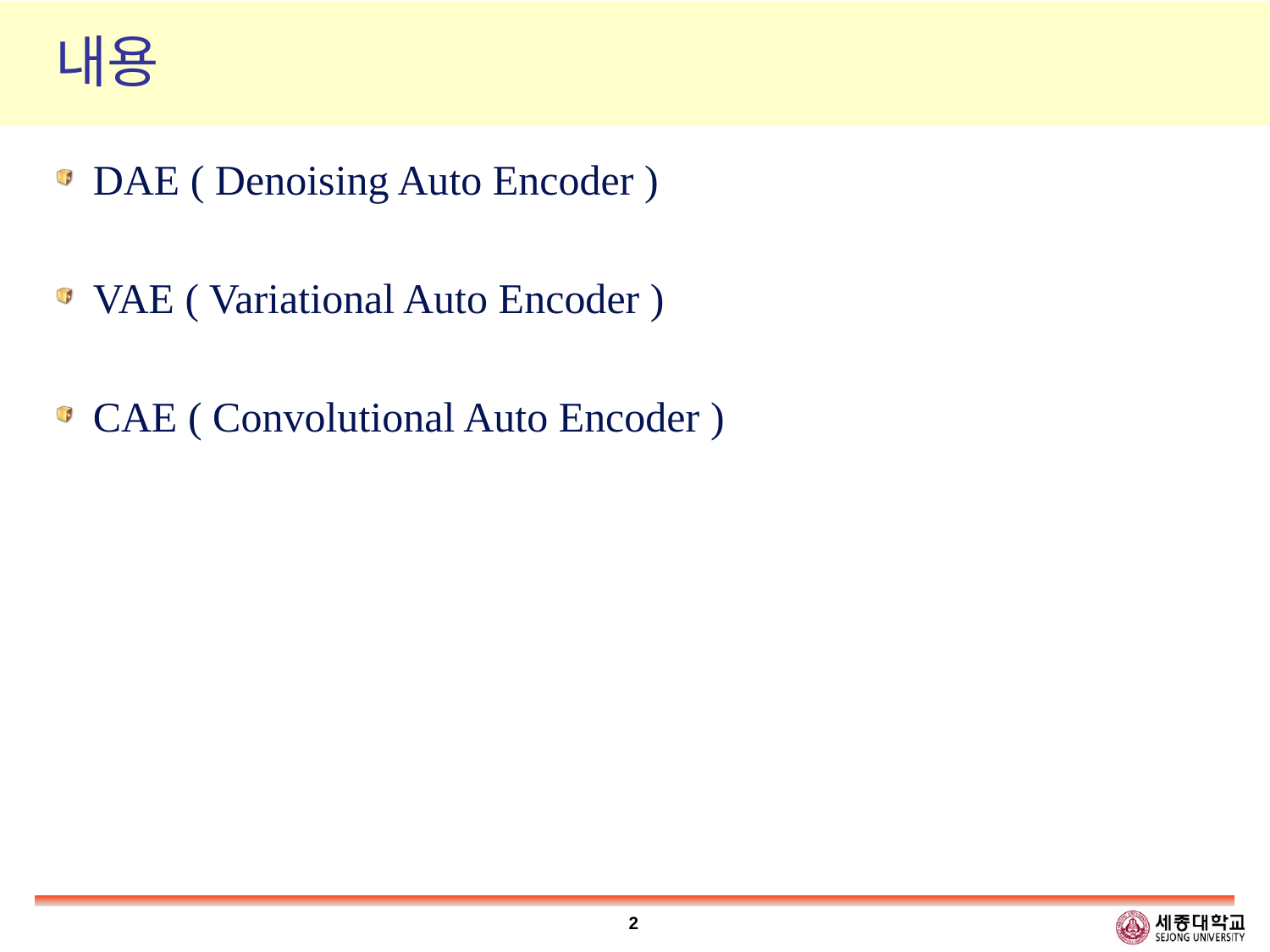

# 내용
DAE ( Denoising Auto Encoder )

VAE ( Variational Auto Encoder )

CAE ( Convolutional Auto Encoder )

2